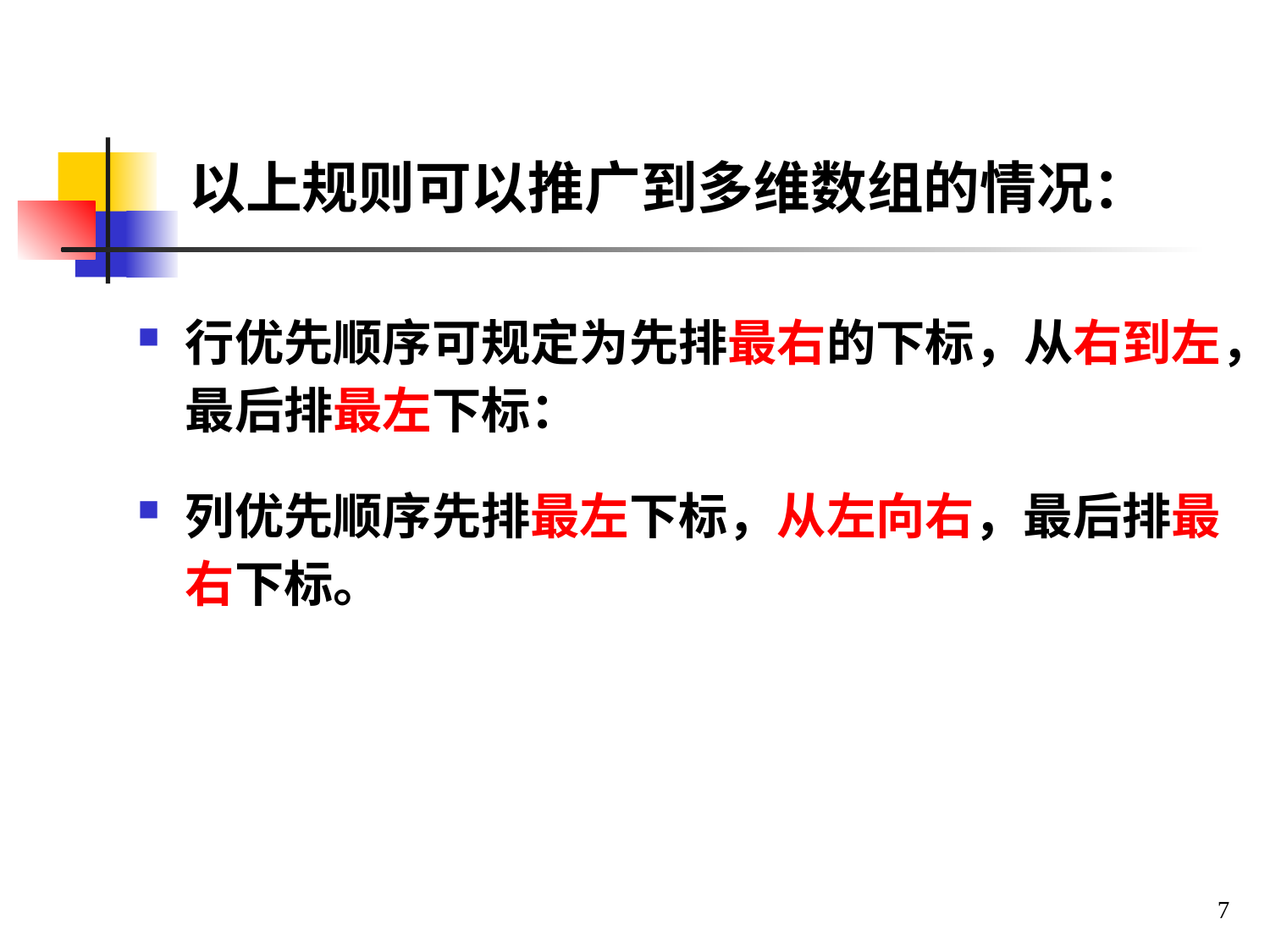

以上规则可以推广到多维数组的情况：
# 行优先顺序可规定为先排最右的下标，从右到左，最后排最左下标：
列优先顺序先排最左下标，从左向右，最后排最右下标。
7